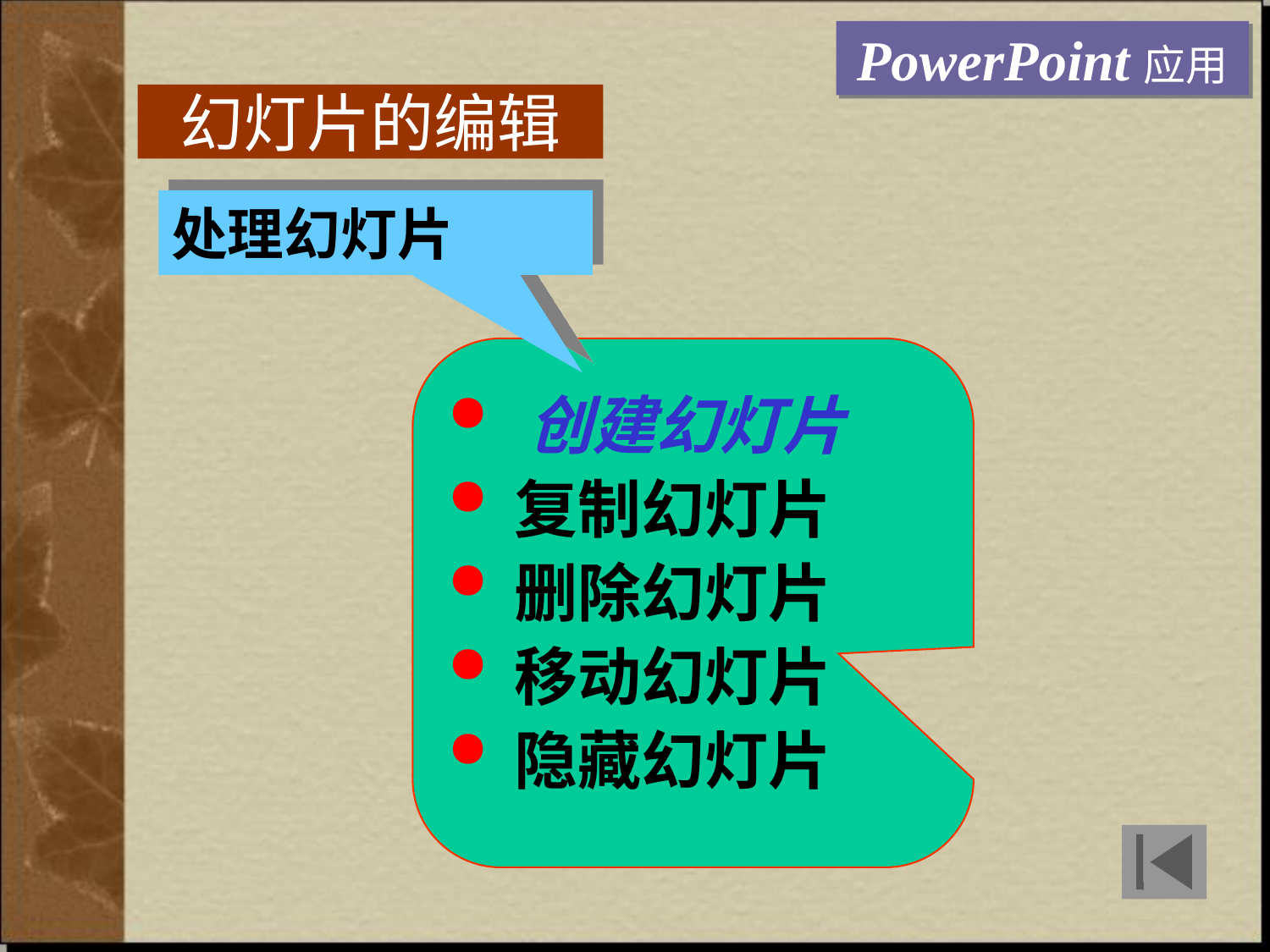

PowerPoint应用
# 幻灯片的编辑
处理幻灯片
  创建幻灯片
 复制幻灯片
 删除幻灯片
 移动幻灯片
 隐藏幻灯片

19